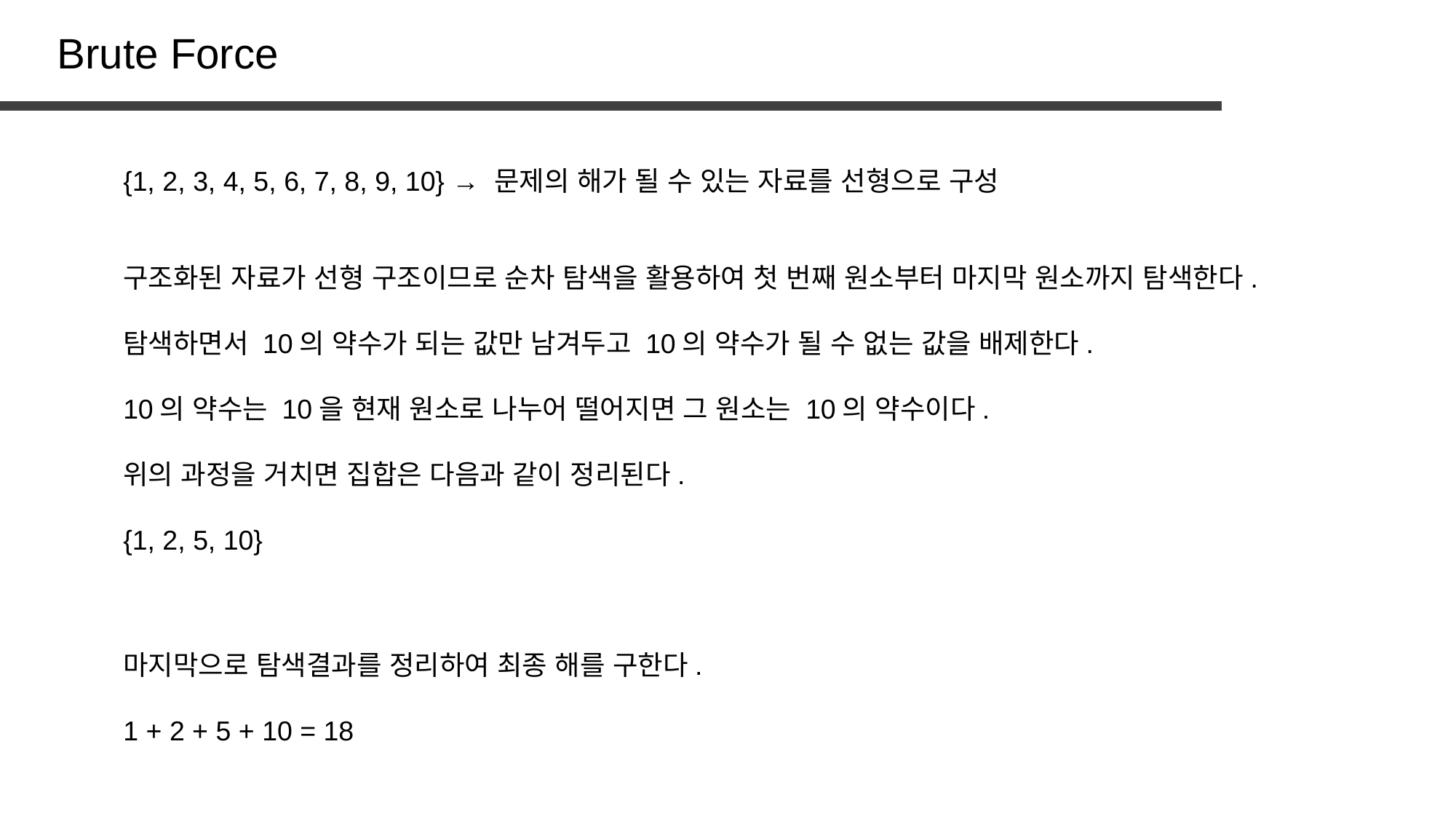

Brute Force
{1, 2, 3, 4, 5, 6, 7, 8, 9, 10} → 문제의 해가 될 수 있는 자료를 선형으로 구성
구조화된 자료가 선형 구조이므로 순차 탐색을 활용하여 첫 번째 원소부터 마지막 원소까지 탐색한다.

탐색하면서 10의 약수가 되는 값만 남겨두고 10의 약수가 될 수 없는 값을 배제한다.

10의 약수는 10을 현재 원소로 나누어 떨어지면 그 원소는 10의 약수이다.

위의 과정을 거치면 집합은 다음과 같이 정리된다.

{1, 2, 5, 10}
마지막으로 탐색결과를 정리하여 최종 해를 구한다.

1 + 2 + 5 + 10 = 18